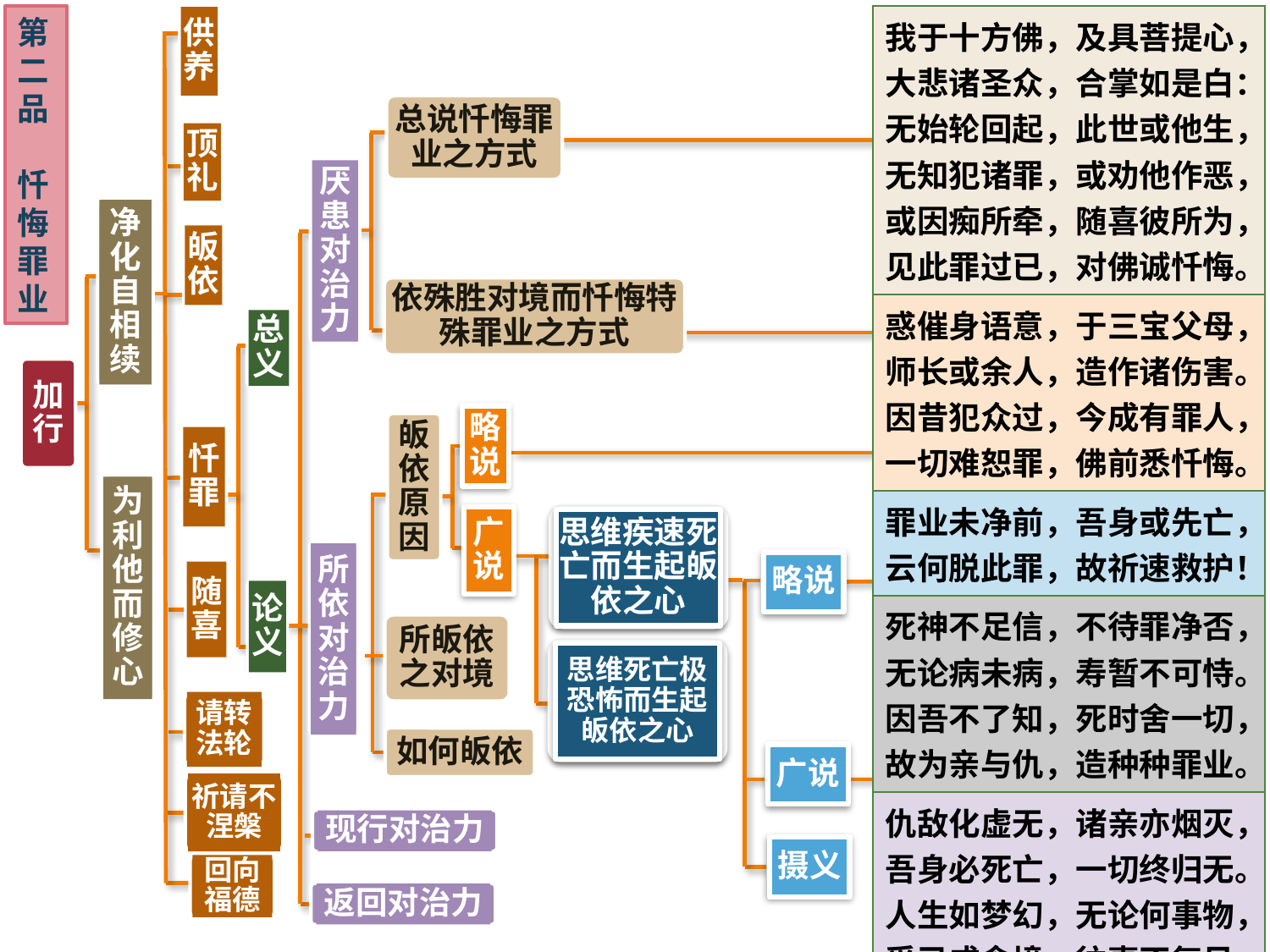

第二
品
 忏悔罪业

供养
| 我于十方佛，及具菩提心，大悲诸圣众，合掌如是白：无始轮回起，此世或他生，无知犯诸罪，或劝他作恶，或因痴所牵，随喜彼所为，见此罪过已，对佛诚忏悔。 |
| --- |
| 惑催身语意，于三宝父母，师长或余人，造作诸伤害。因昔犯众过，今成有罪人，一切难恕罪，佛前悉忏悔。 |
| 罪业未净前，吾身或先亡，云何脱此罪，故祈速救护！ |
| 死神不足信，不待罪净否，无论病未病，寿暂不可恃。因吾不了知，死时舍一切，故为亲与仇，造种种罪业。 |
| 仇敌化虚无，诸亲亦烟灭，吾身必死亡，一切终归无。人生如梦幻，无论何事物，受已成念境，往事不复见。复次于此生，亲仇半已逝，造罪苦果报，点滴候在前。 |

总说忏悔罪业之方式

顶礼

厌患对治力

净化自相续

皈依

依殊胜对境而忏悔特殊罪业之方式

总义

加行

略说

皈依原因

忏罪

为利他而修心

广说

思维疾速死亡而生起皈依之心

所依对治力

略说

随喜

论义

所皈依之对境

思维死亡极恐怖而生起皈依之心

请转法轮

如何皈依

广说

祈请不涅槃

现行对治力

摄义

回向福德

返回对治力